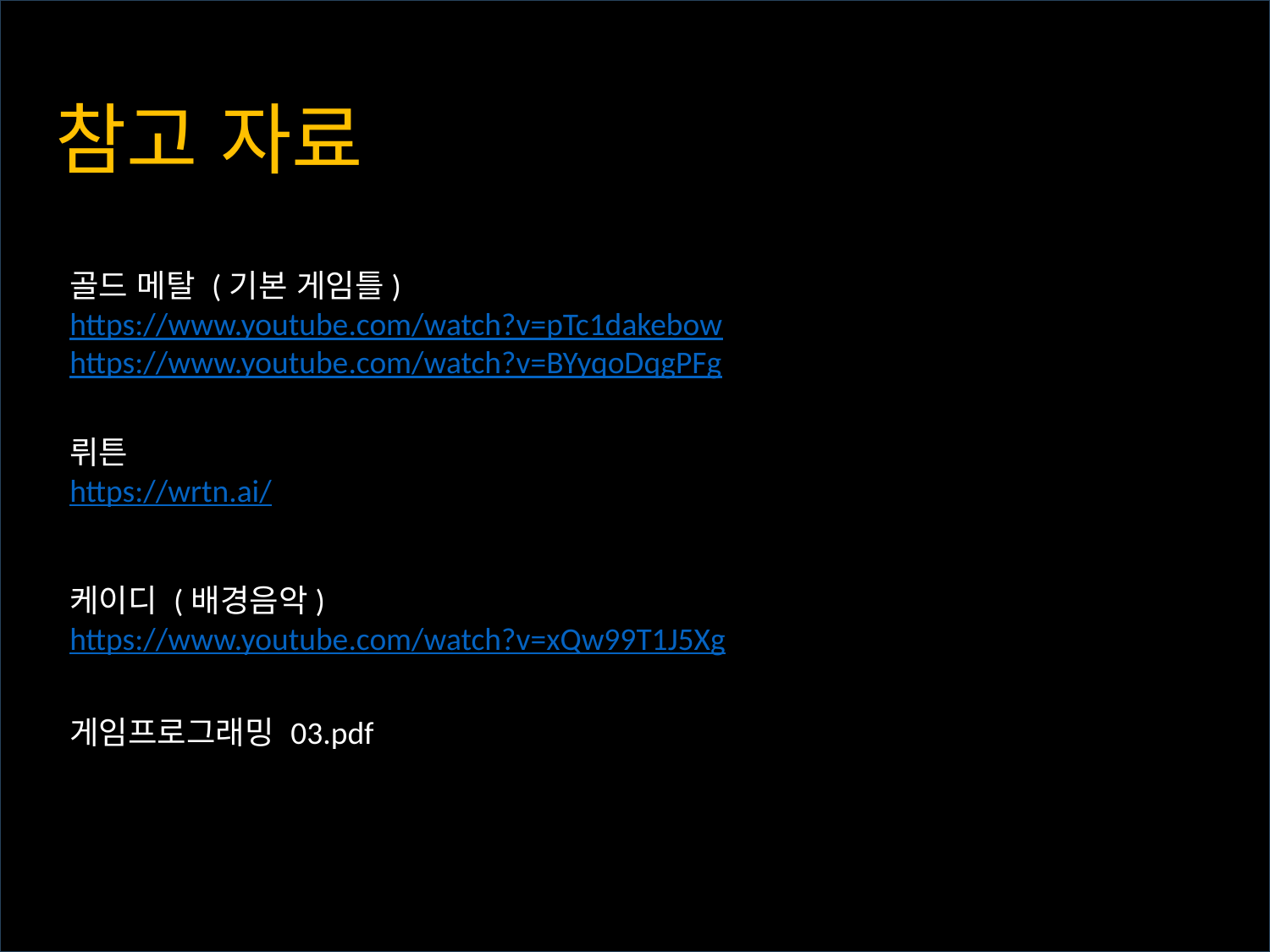

참고 자료

골드 메탈 (기본 게임틀)
https://www.youtube.com/watch?v=pTc1dakebow
https://www.youtube.com/watch?v=BYyqoDqgPFg

뤼튼
https://wrtn.ai/
케이디 (배경음악)
https://www.youtube.com/watch?v=xQw99T1J5Xg
게임프로그래밍 03.pdf